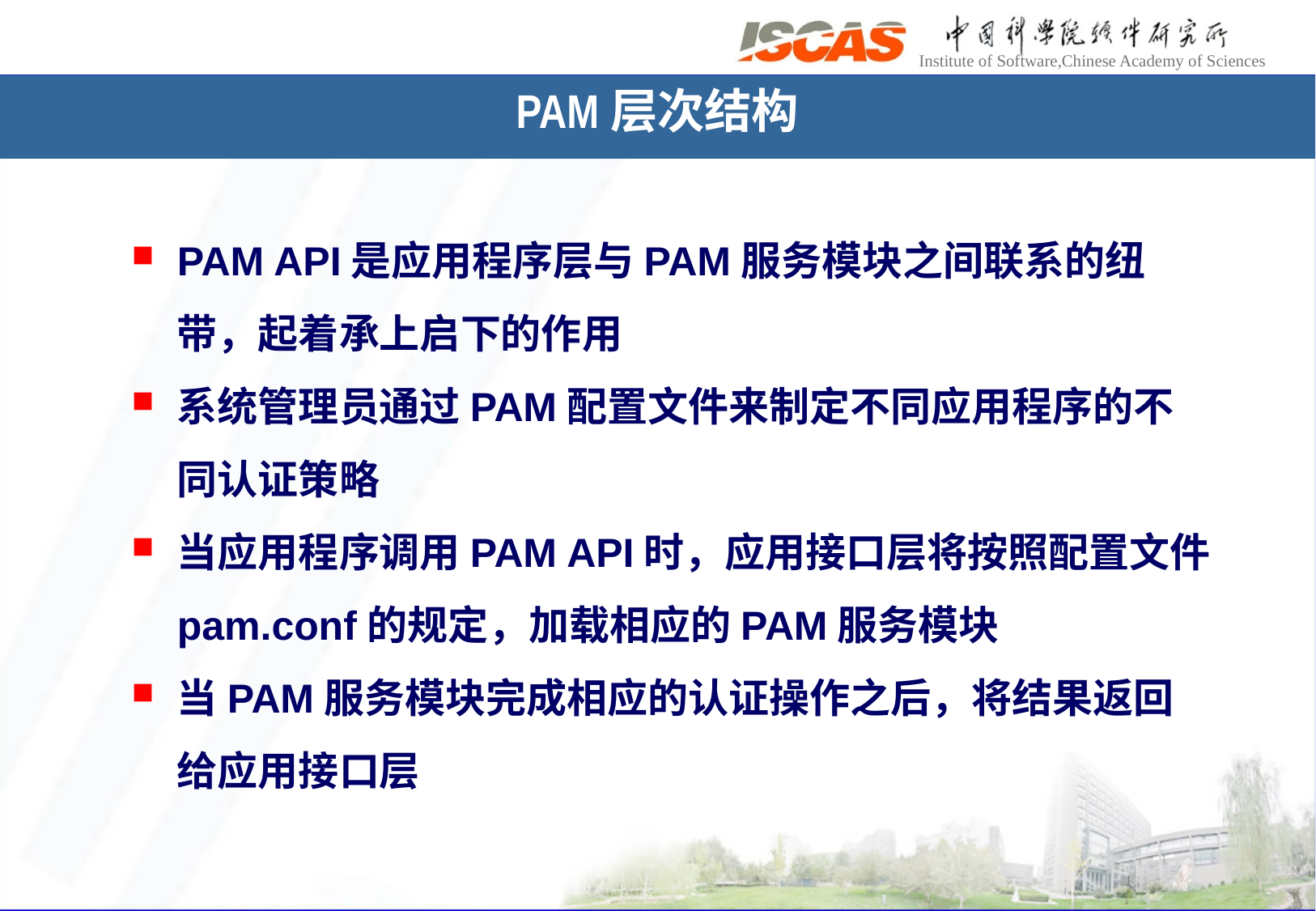

# PAM层次结构
PAM API是应用程序层与PAM服务模块之间联系的纽带，起着承上启下的作用
系统管理员通过PAM配置文件来制定不同应用程序的不同认证策略
当应用程序调用PAM API时，应用接口层将按照配置文件pam.conf的规定，加载相应的PAM服务模块
当PAM服务模块完成相应的认证操作之后，将结果返回给应用接口层